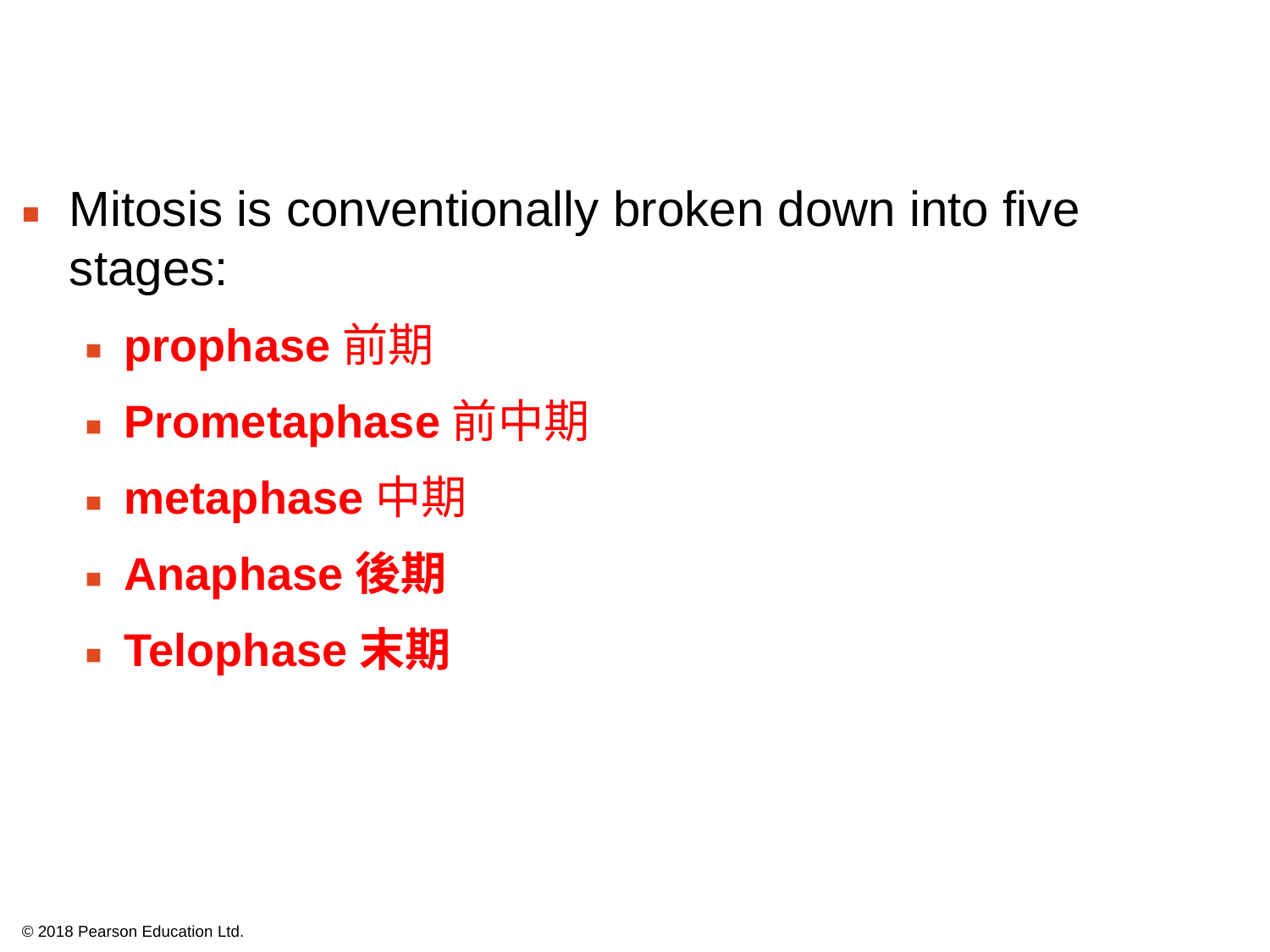

Mitosis is conventionally broken down into five stages:
prophase前期
Prometaphase前中期
metaphase中期
Anaphase後期
Telophase末期
© 2018 Pearson Education Ltd.